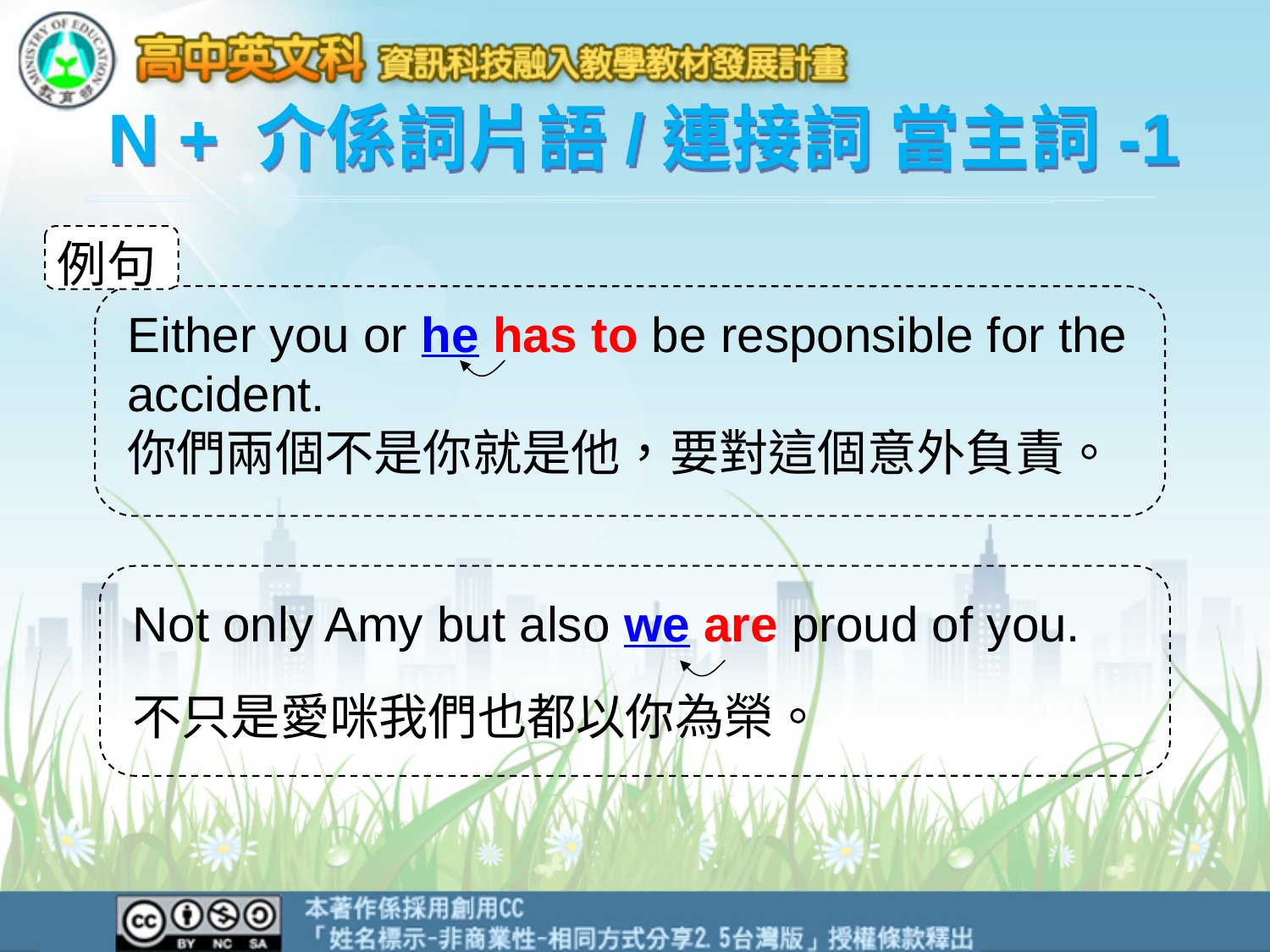

N + 介係詞片語/連接詞 當主詞-1

例句

Either you or he has to be responsible for the
accident.
你們兩個不是你就是他，要對這個意外負責。

Not only Amy but also we are proud of you.

不只是愛咪我們也都以你為榮。